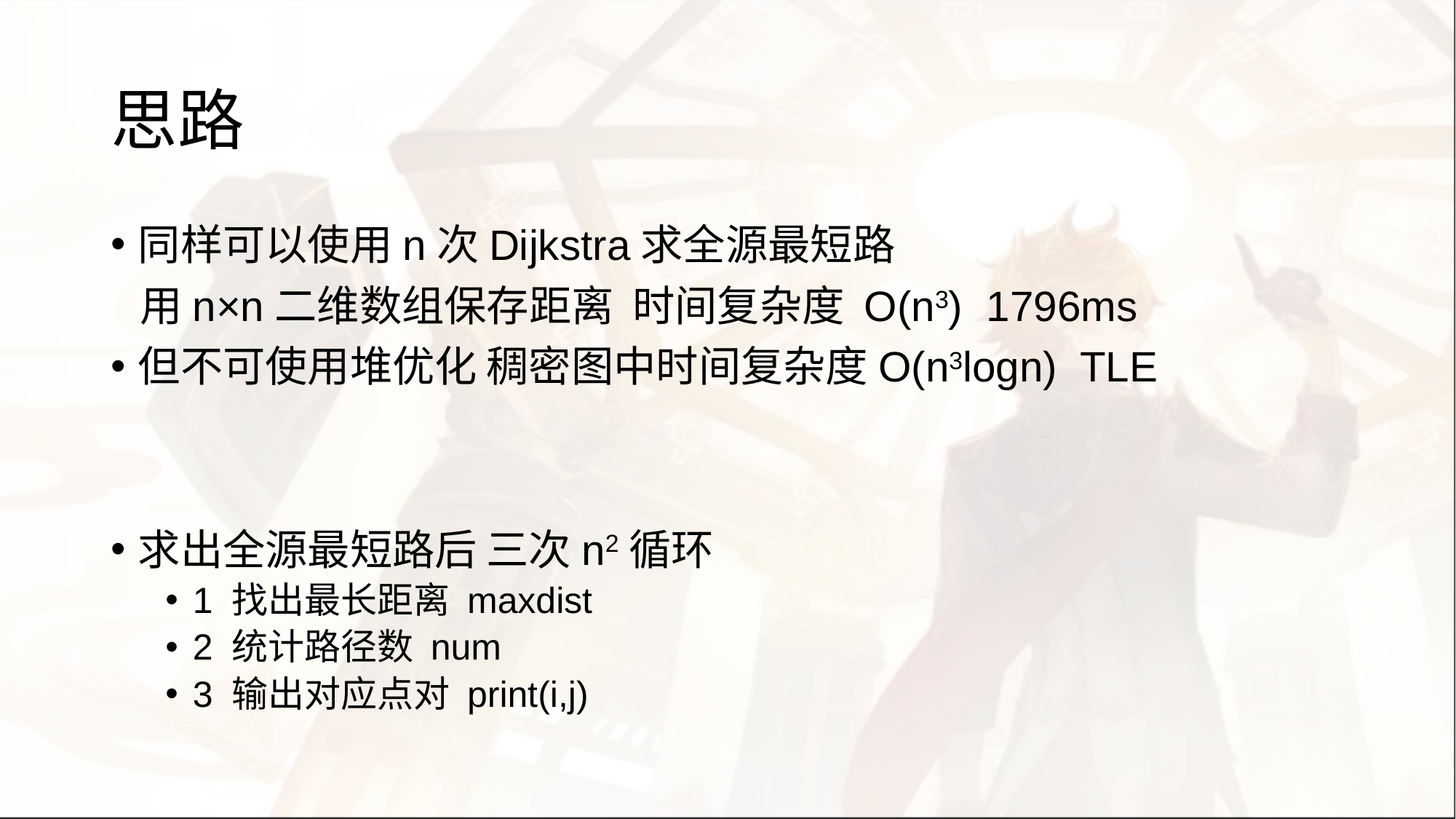

# 思路
同样可以使用n次Dijkstra求全源最短路
  用n×n二维数组保存距离  时间复杂度 O(n3)  1796ms
但不可使用堆优化 稠密图中时间复杂度O(n3logn)  TLE

求出全源最短路后 三次n2循环
1 找出最长距离 maxdist
2 统计路径数 num
3 输出对应点对 print(i,j)